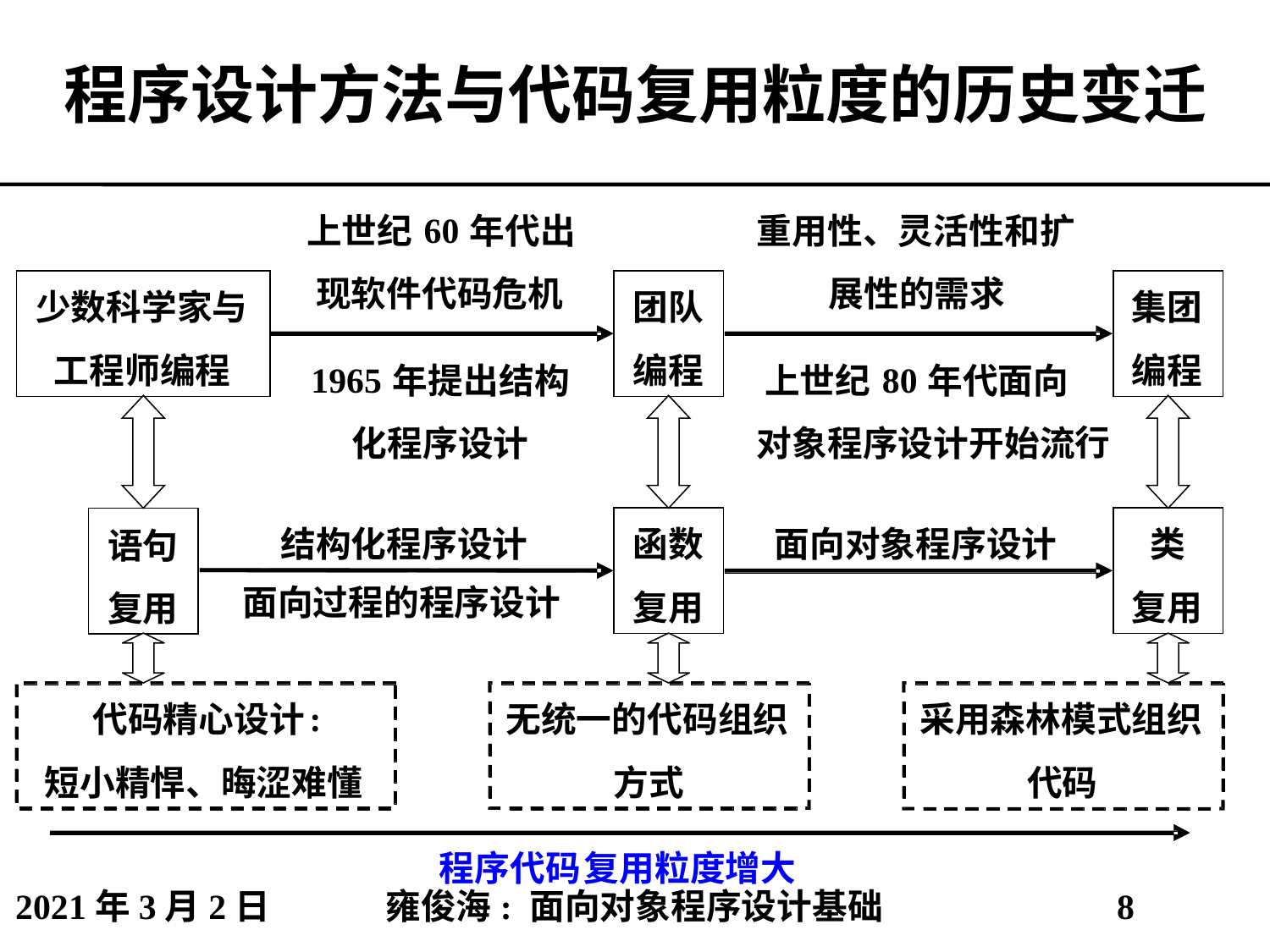

# 程序设计方法与代码复用粒度的历史变迁

60
上世纪
年代出
重用性、灵活性和扩

现软件代码危机
展性的需求

少数科学家与
团队
集团

工程师编程
编程
编程
1965
80
年提出结构
上世纪
年代面向

行

化程序设计
对象程序设计开始流

结构化程序设计
面向对象程序设计

函数
类
语句

面向过程的程序设计

复用
复用
复用

:

代码精心设计
无统一的代码组织
采用森林模式组织

短小精悍、晦涩难懂
方式
代码

程序代码
复用粒度增大
2021年3月2日
雍俊海: 面向对象程序设计基础
8